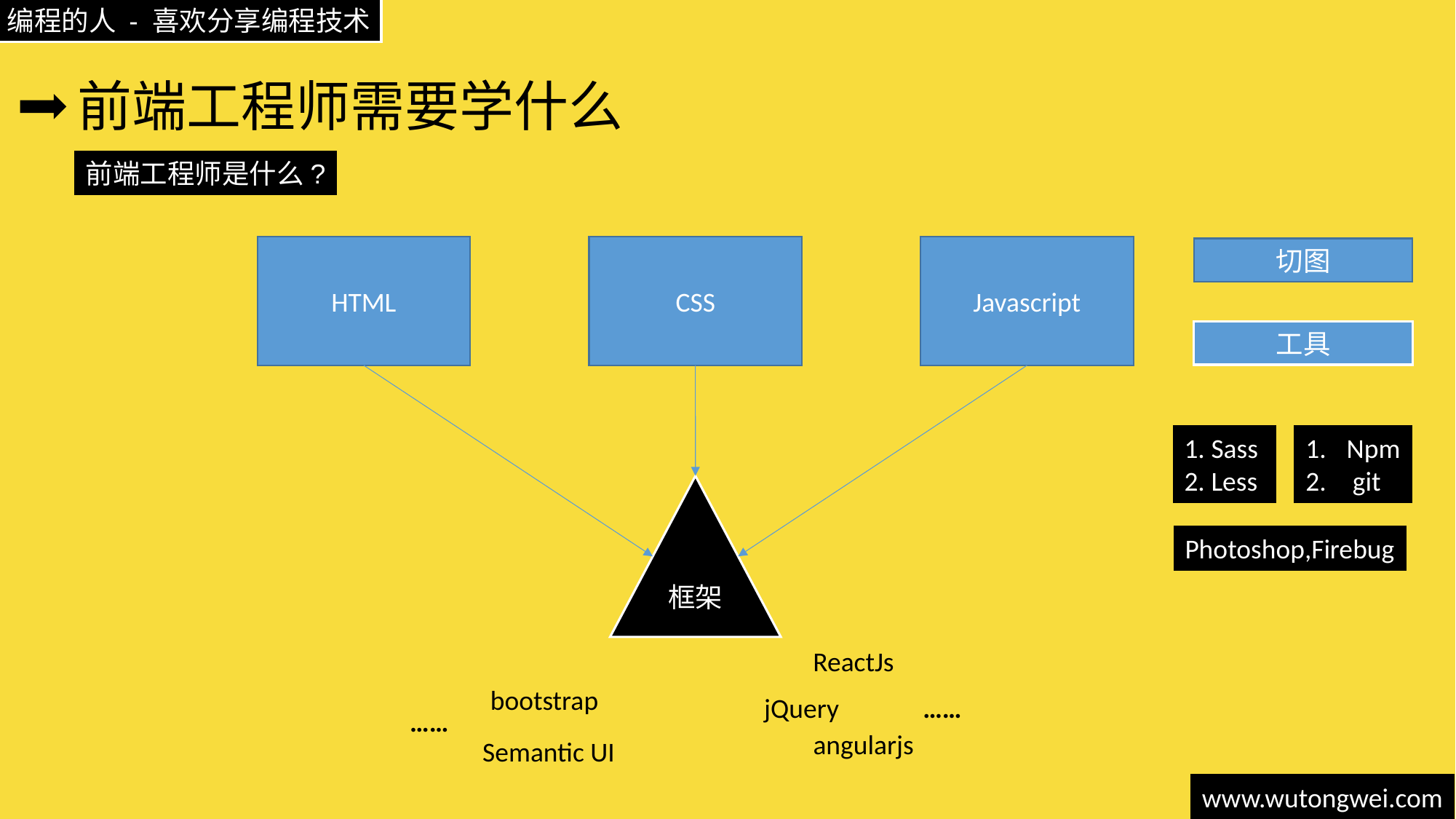

# 前端工程师需要学什么
前端工程师是什么?
HTML
Javascript
CSS
切图
工具
1. Sass
2. Less
Npm
 git
框架
Photoshop,Firebug
ReactJs
bootstrap
jQuery
……
……
angularjs
Semantic UI